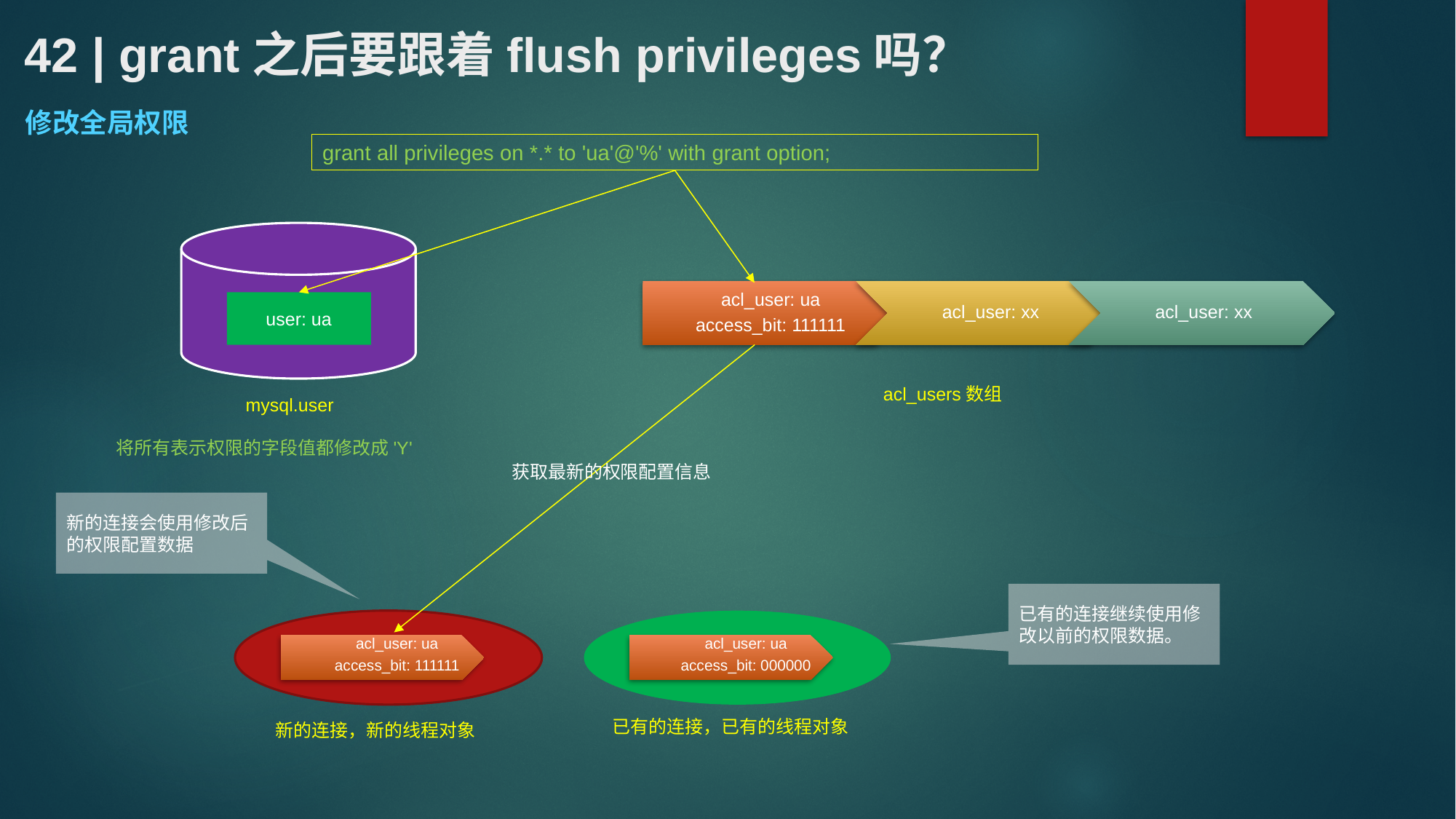

# 42 | grant之后要跟着flush privileges吗？
修改全局权限
grant all privileges on *.* to 'ua'@'%' with grant option;

acl_user: ua
access_bit: 111111
acl_user: xx
acl_user: xx
user: ua
acl_users数组
mysql.user
将所有表示权限的字段值都修改成'Y'
获取最新的权限配置信息
新的连接会使用修改后的权限配置数据
已有的连接继续使用修改以前的权限数据。

acl_user: ua
access_bit: 111111

acl_user: ua
access_bit: 000000
已有的连接，已有的线程对象
新的连接，新的线程对象